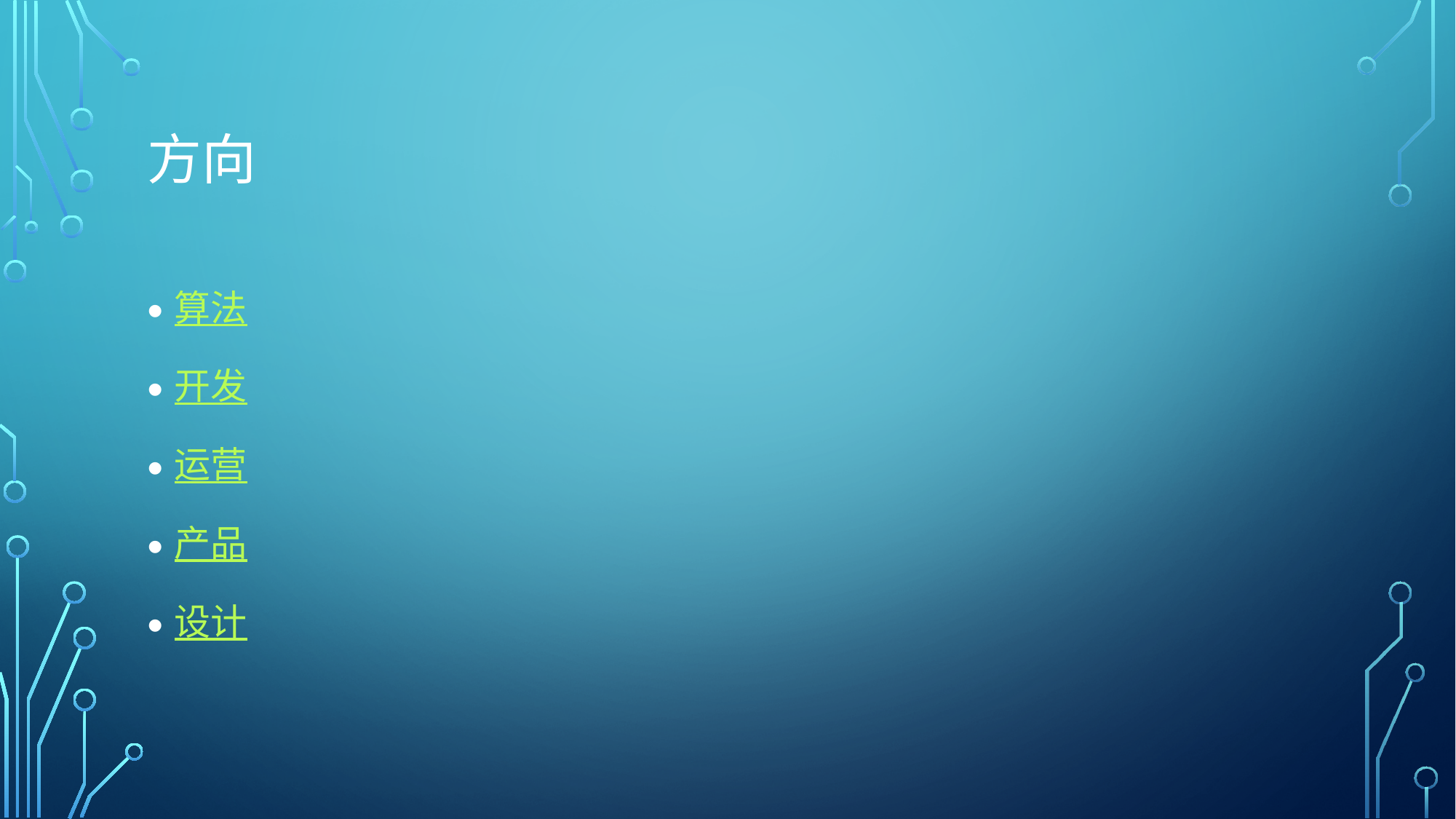

# 方向
算法
开发
运营
产品
设计